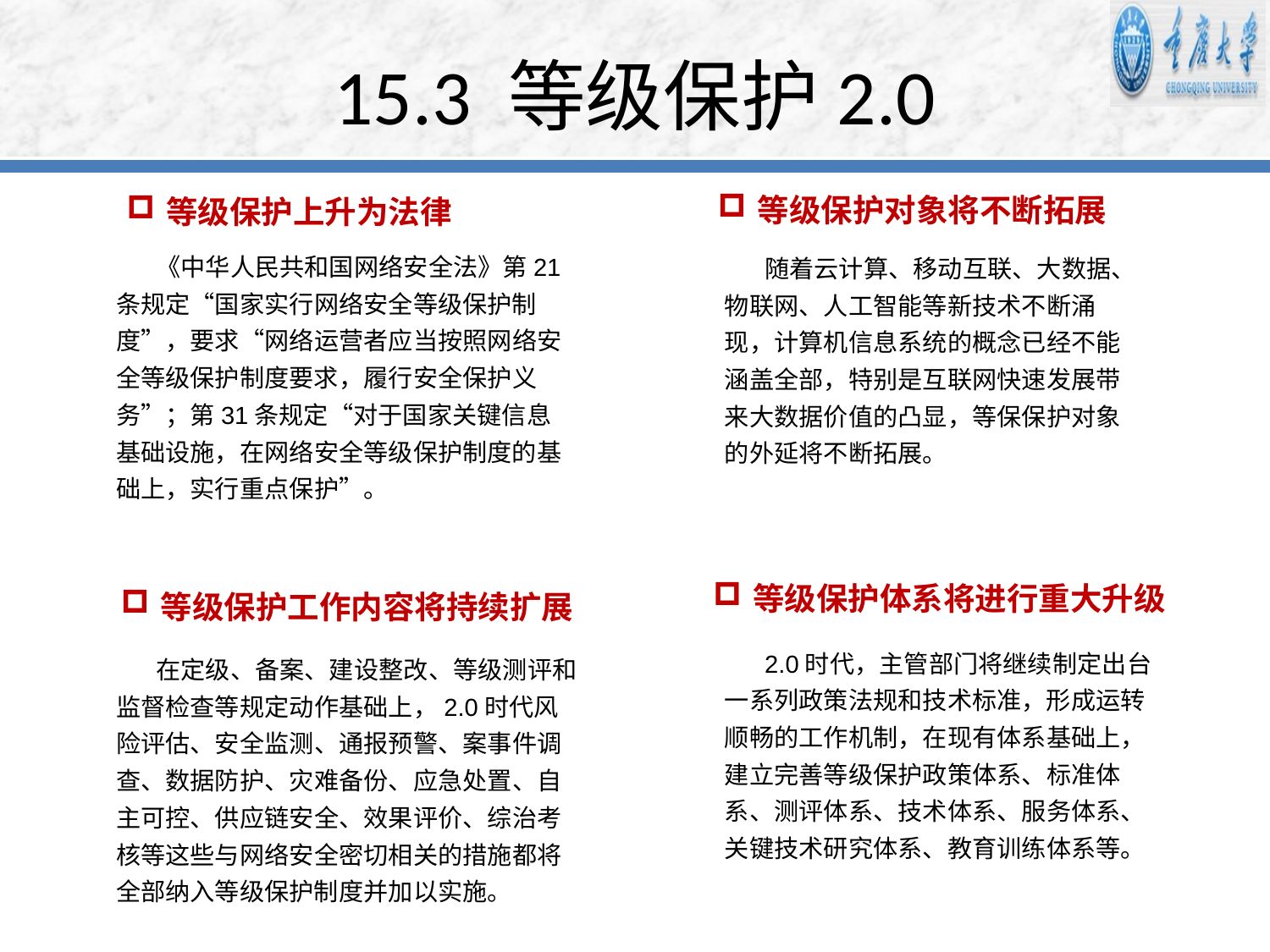

# 15.3 等级保护2.0
等级保护对象将不断拓展
等级保护上升为法律
《中华人民共和国网络安全法》第21条规定“国家实行网络安全等级保护制度”，要求“网络运营者应当按照网络安全等级保护制度要求，履行安全保护义务”；第31条规定“对于国家关键信息基础设施，在网络安全等级保护制度的基础上，实行重点保护”。
随着云计算、移动互联、大数据、物联网、人工智能等新技术不断涌现，计算机信息系统的概念已经不能涵盖全部，特别是互联网快速发展带来大数据价值的凸显，等保保护对象的外延将不断拓展。
等级保护体系将进行重大升级
等级保护工作内容将持续扩展
2.0时代，主管部门将继续制定出台一系列政策法规和技术标准，形成运转顺畅的工作机制，在现有体系基础上，建立完善等级保护政策体系、标准体系、测评体系、技术体系、服务体系、关键技术研究体系、教育训练体系等。
在定级、备案、建设整改、等级测评和监督检查等规定动作基础上，2.0时代风险评估、安全监测、通报预警、案事件调查、数据防护、灾难备份、应急处置、自主可控、供应链安全、效果评价、综治考核等这些与网络安全密切相关的措施都将全部纳入等级保护制度并加以实施。